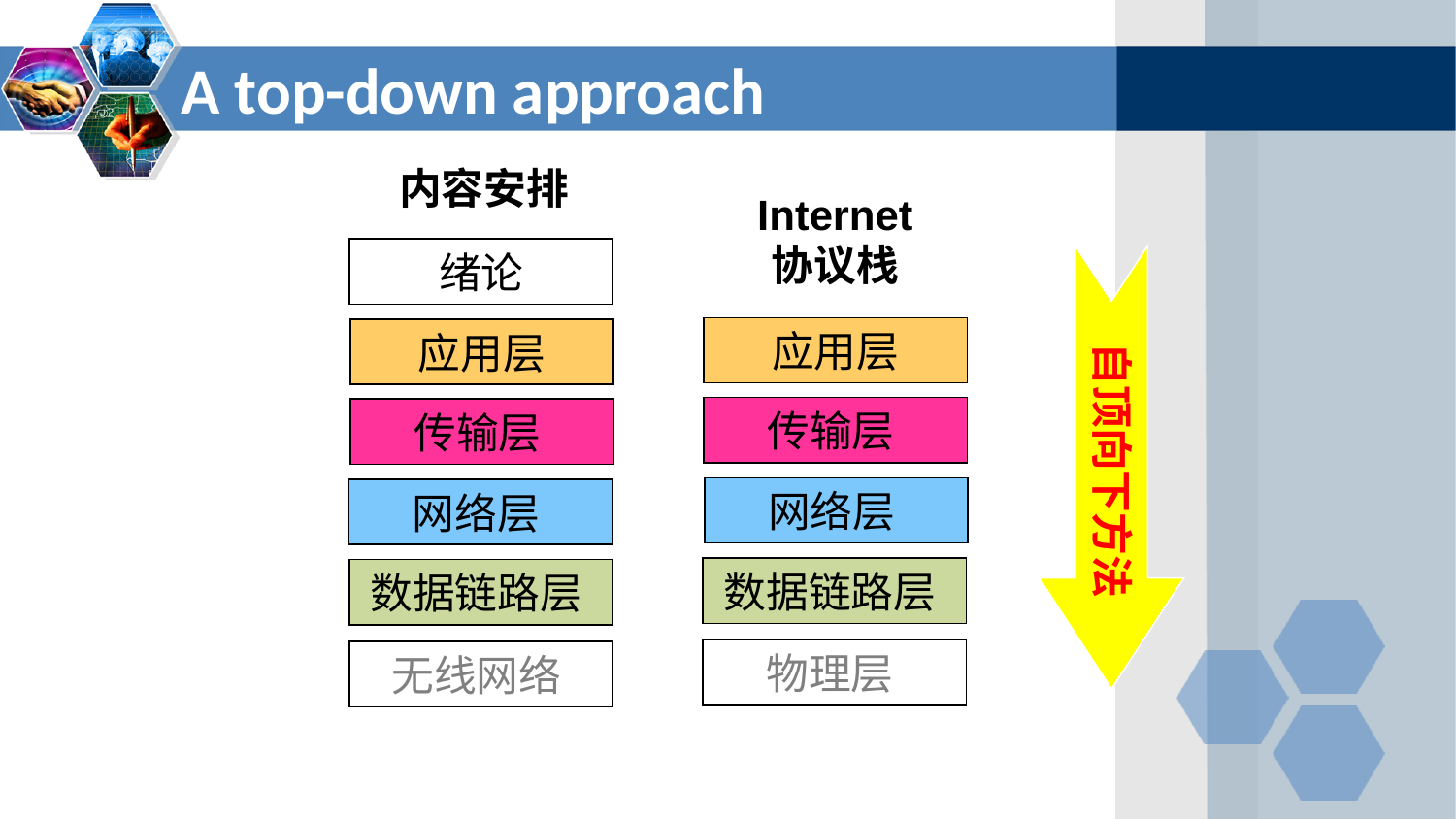

# A top-down approach
内容安排
Internet
协议栈
绪论
应用层
应用层
自顶向下方法

传输层
传输层
网络层
网络层
数据链路层
数据链路层
物理层
无线网络